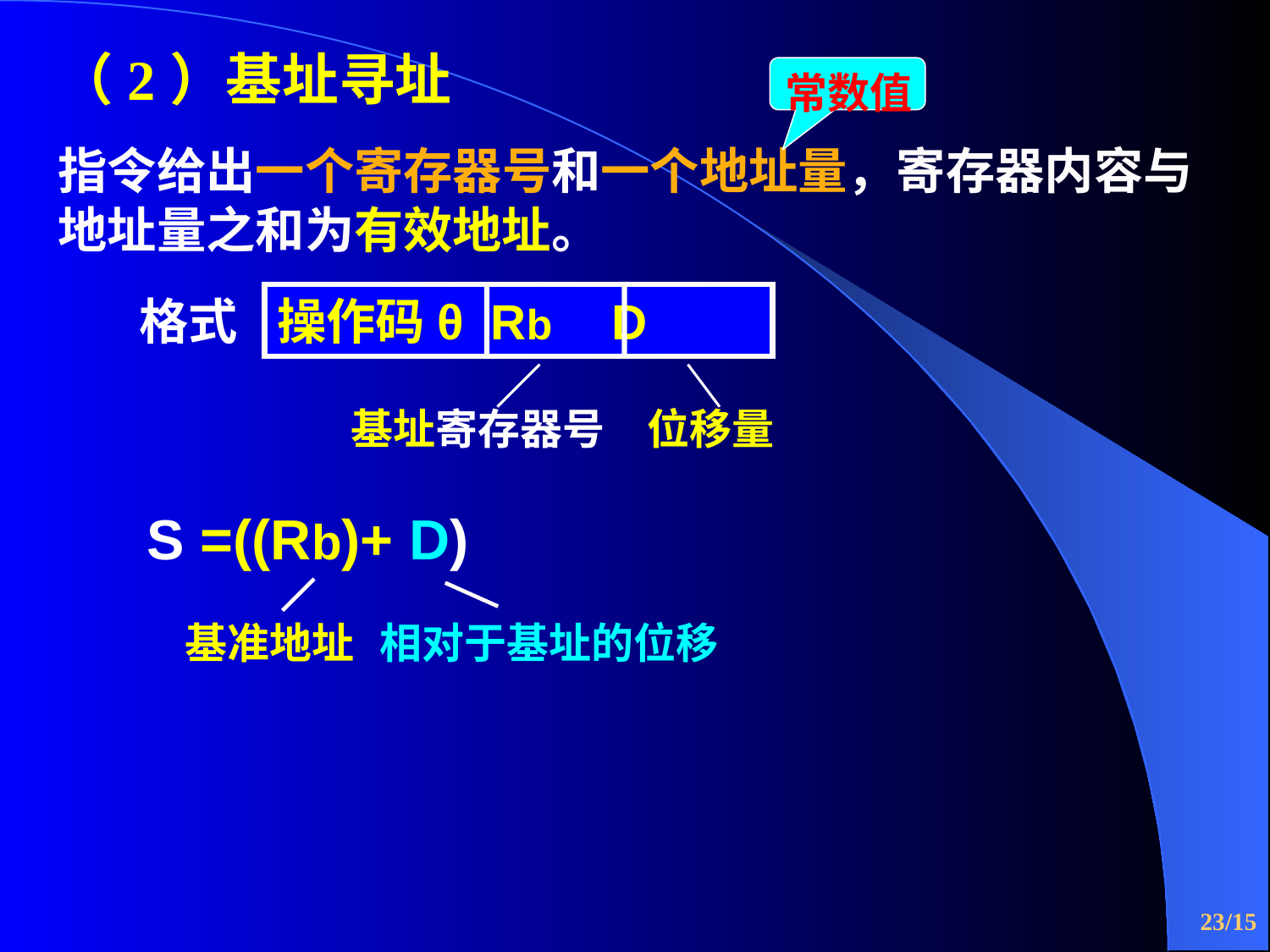

（2）基址寻址
常数值
指令给出一个寄存器号和一个地址量，寄存器内容与地址量之和为有效地址。
格式
操作码θ  Rb     D

基址寄存器号
位移量
S =((Rb)+ D)

基准地址
相对于基址的位移
23/15